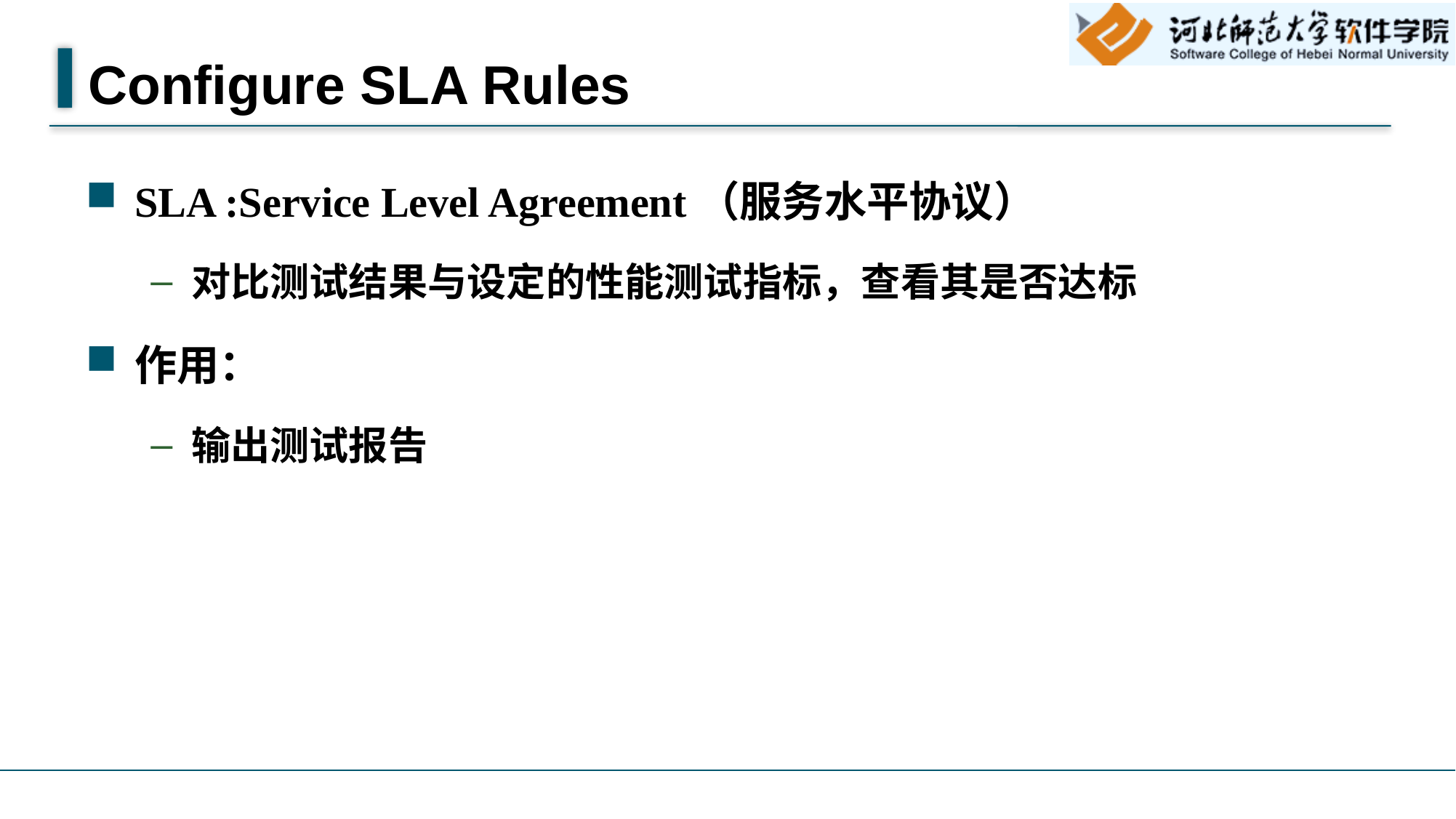

# Configure SLA Rules
SLA :Service Level Agreement（服务水平协议）
对比测试结果与设定的性能测试指标，查看其是否达标
作用：
输出测试报告